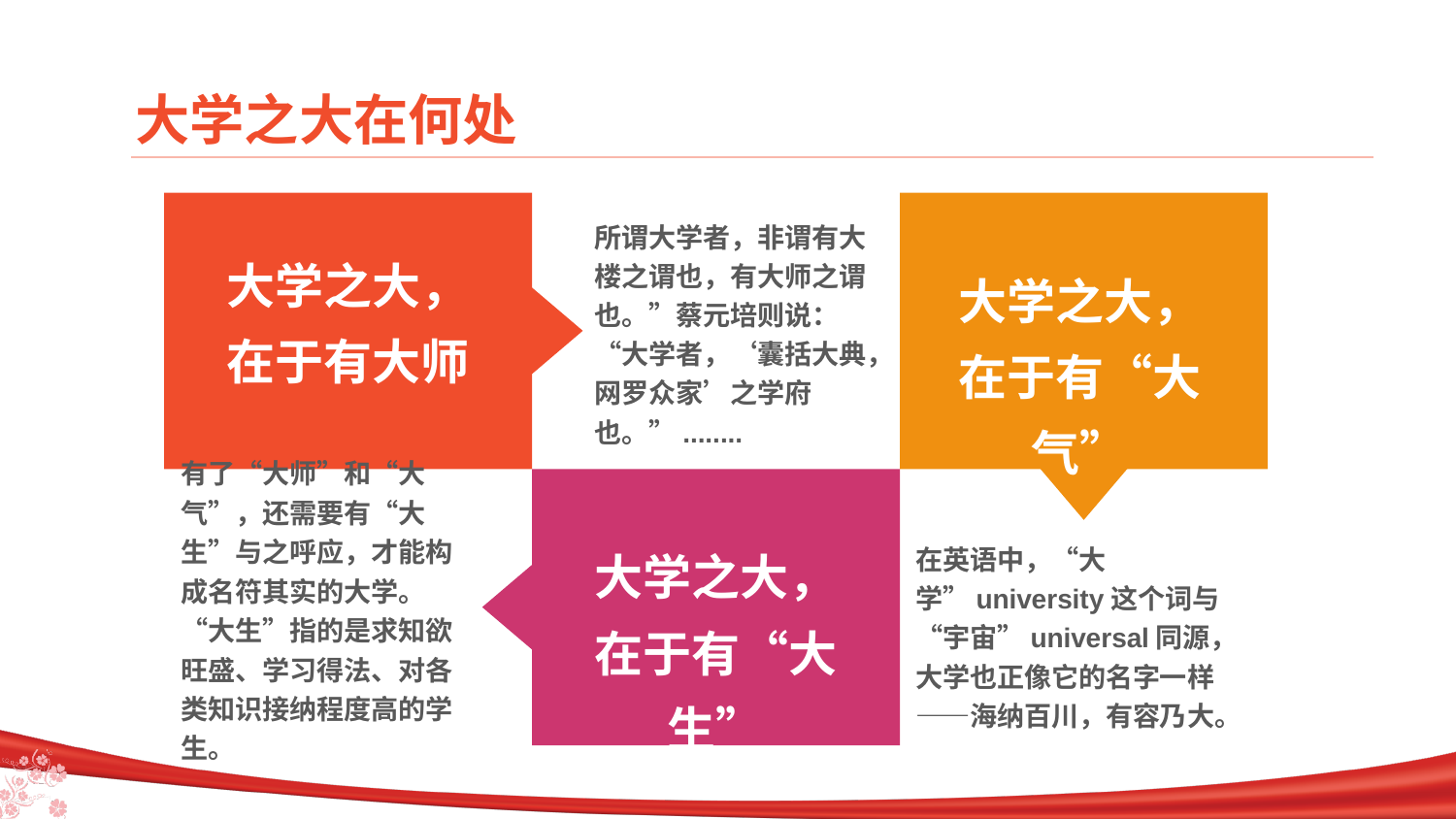

# 大学之大在何处

所谓大学者，非谓有大楼之谓也，有大师之谓也。”蔡元培则说：“大学者，‘囊括大典，网罗众家’之学府也。”........

有了“大师”和“大气”，还需要有“大生”与之呼应，才能构成名符其实的大学。“大生”指的是求知欲旺盛、学习得法、对各类知识接纳程度高的学生。

在英语中，“大学”university这个词与“宇宙”universal同源，大学也正像它的名字一样——海纳百川，有容乃大。

大学之大，
在于有大师
大学之大，在于有“大气”
大学之大，在于有“大生”